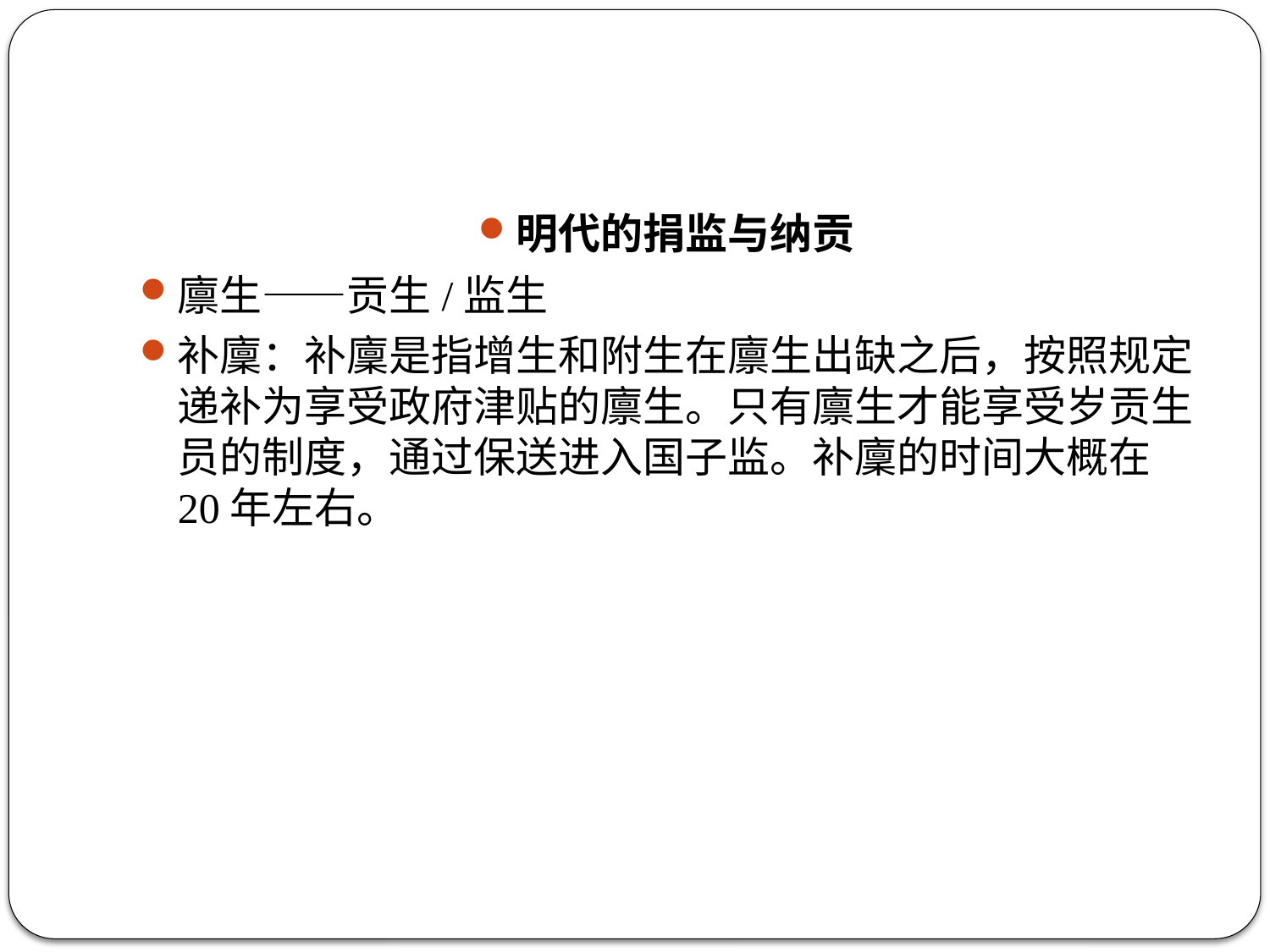

#
明代的捐监与纳贡
廪生——贡生/监生
补廩：补廩是指增生和附生在廪生出缺之后，按照规定递补为享受政府津贴的廪生。只有廪生才能享受岁贡生员的制度，通过保送进入国子监。补廩的时间大概在20年左右。